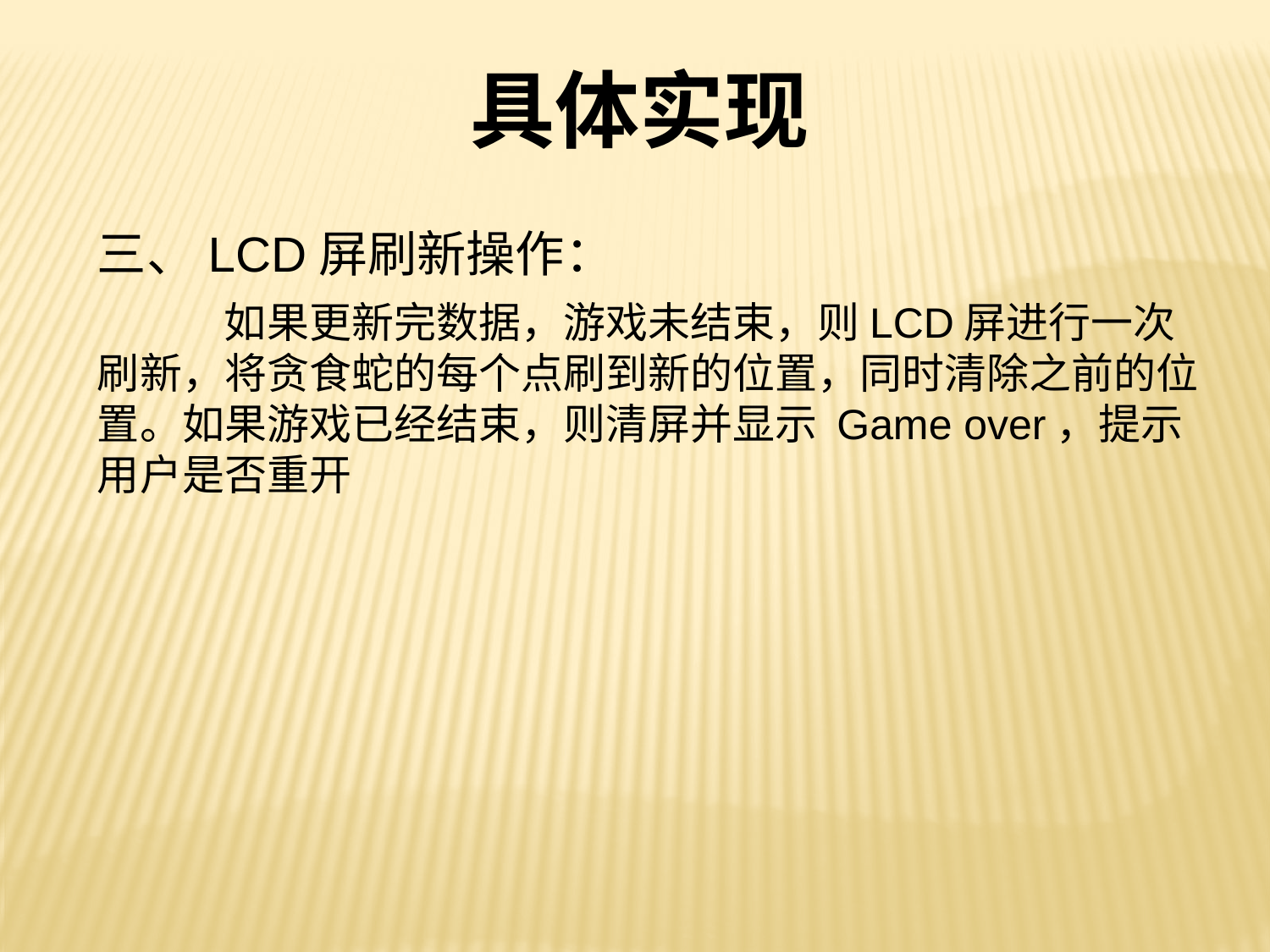

具体实现
三、LCD屏刷新操作：
	如果更新完数据，游戏未结束，则LCD屏进行一次刷新，将贪食蛇的每个点刷到新的位置，同时清除之前的位置。如果游戏已经结束，则清屏并显示 Game over，提示用户是否重开